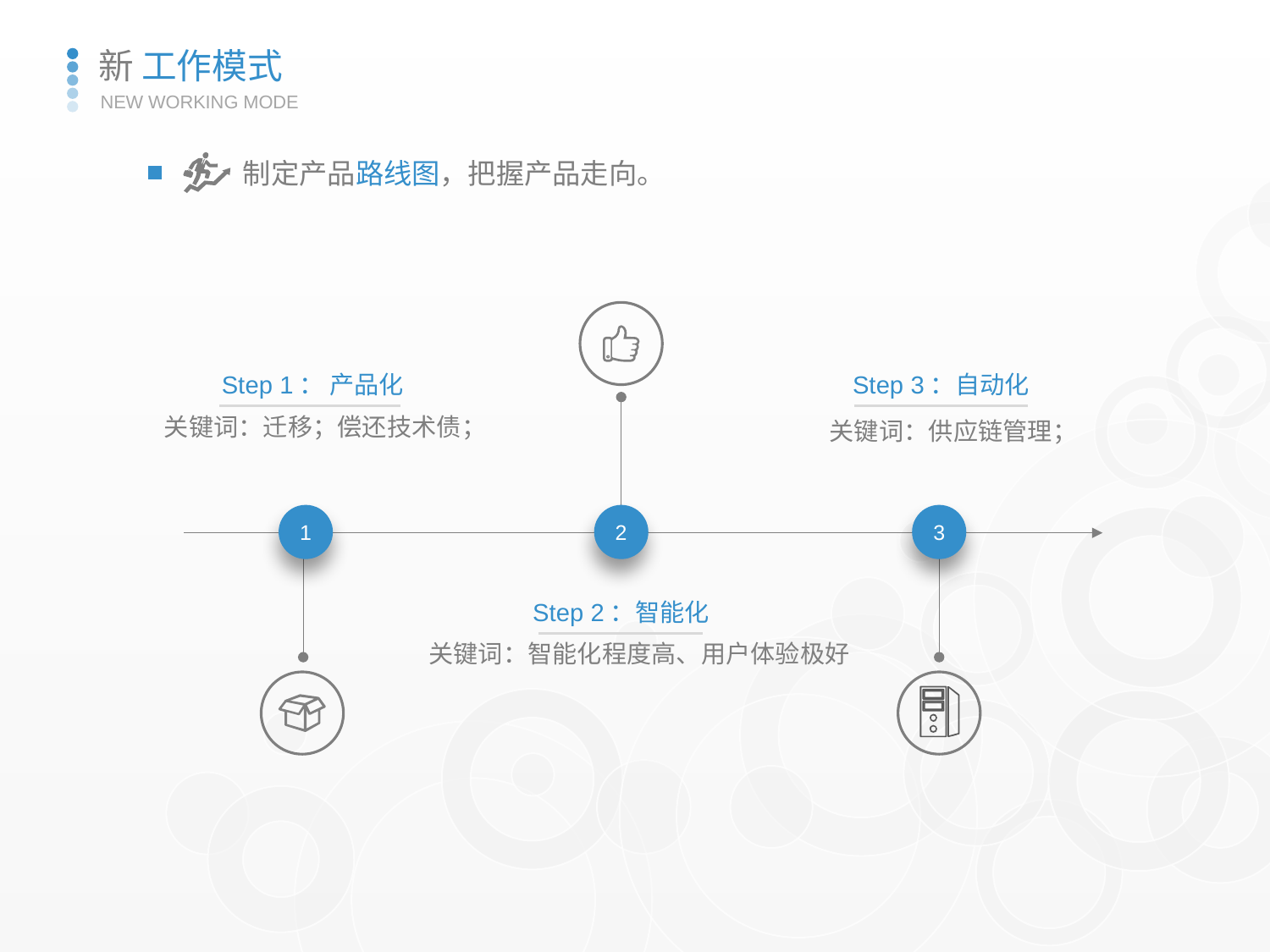

新 工作模式
NEW WORKING MODE
制定产品路线图，把握产品走向。

Step 1： 产品化
Step 3：自动化
关键词：迁移；偿还技术债；
关键词：供应链管理；
1
2
3
Step 2：智能化
关键词：智能化程度高、用户体验极好